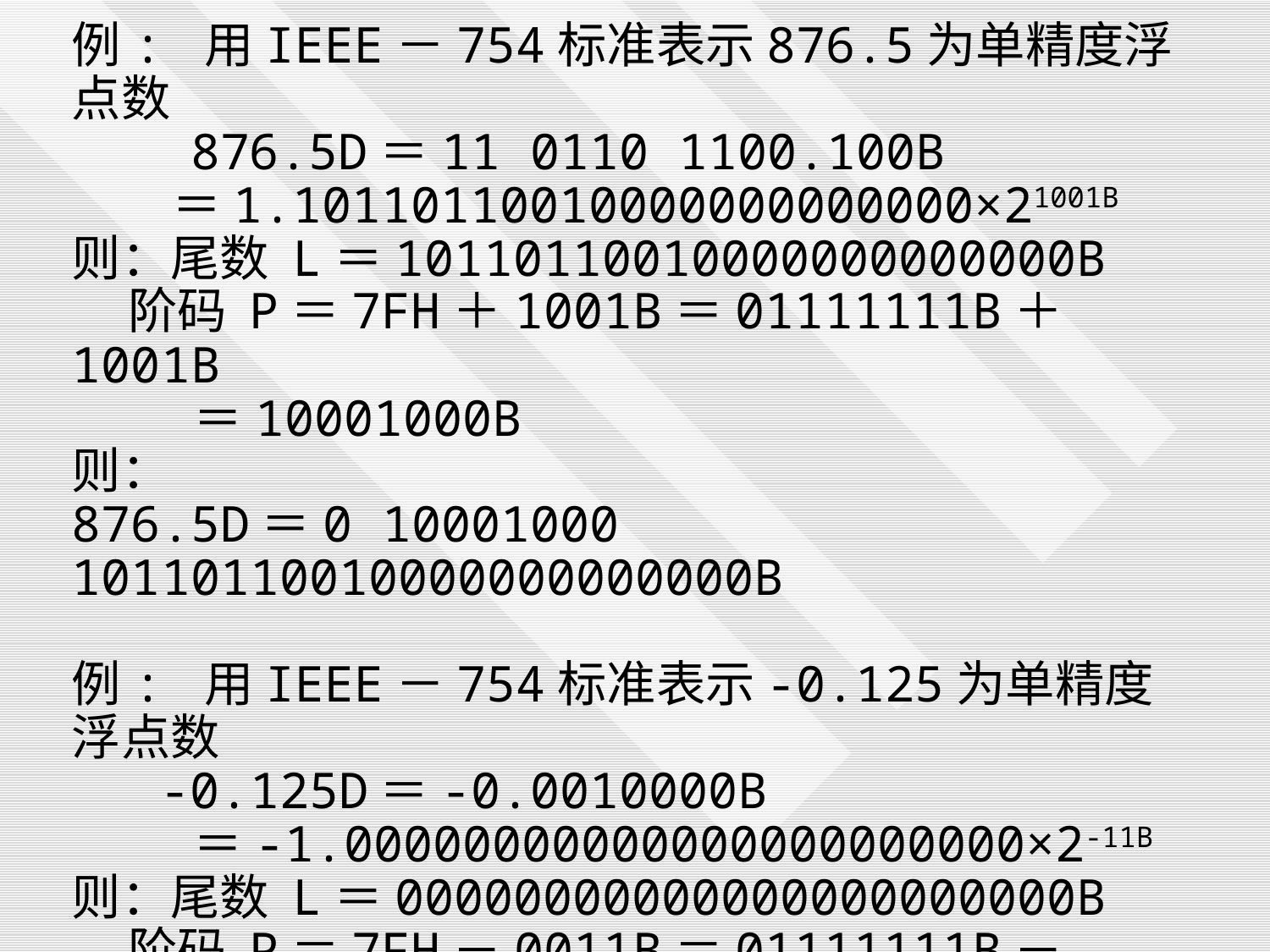

例: 用IEEE－754标准表示876.5为单精度浮点数
    876.5D＝11 0110 1100.100B
        ＝1.10110110010000000000000×21001B
则：尾数 L＝10110110010000000000000B
    阶码 P＝7FH＋1001B＝01111111B＋1001B
          ＝10001000B
则：
876.5D＝0 10001000 10110110010000000000000B

例: 用IEEE－754标准表示-0.125为单精度浮点数
   -0.125D＝-0.0010000B
          ＝-1.00000000000000000000000×2-11B
则：尾数 L＝00000000000000000000000B
    阶码 P＝7FH－0011B＝01111111B－0011B
          ＝01111100B
则：
-0.125D＝1 01111100 00000000000000000000000B